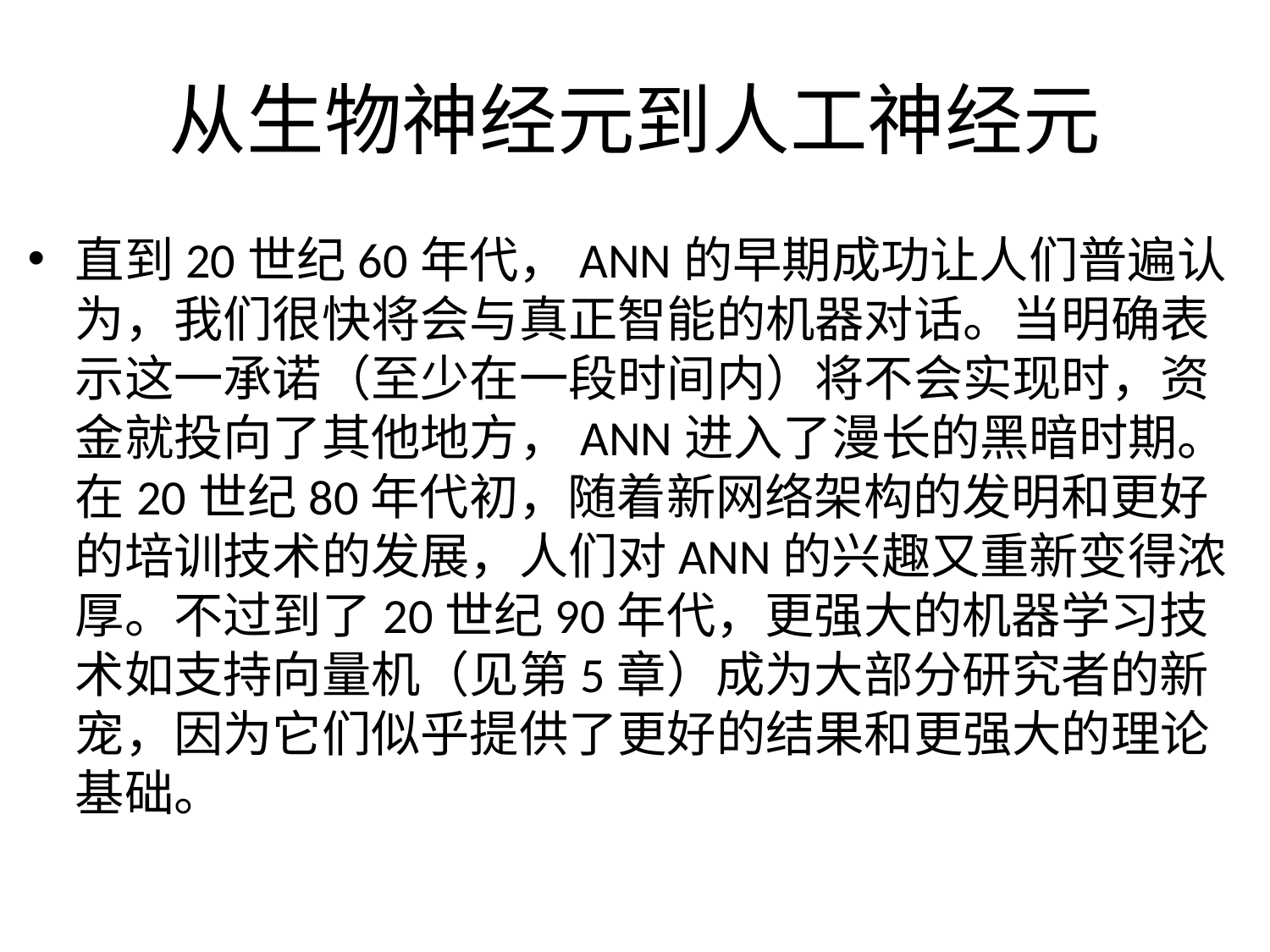

# 从生物神经元到人工神经元
直到20世纪60年代，ANN的早期成功让人们普遍认为，我们很快将会与真正智能的机器对话。当明确表示这一承诺（至少在一段时间内）将不会实现时，资金就投向了其他地方，ANN进入了漫长的黑暗时期。在20世纪80年代初，随着新网络架构的发明和更好的培训技术的发展，人们对ANN的兴趣又重新变得浓厚。不过到了20世纪90年代，更强大的机器学习技术如支持向量机（见第5章）成为大部分研究者的新宠，因为它们似乎提供了更好的结果和更强大的理论基础。